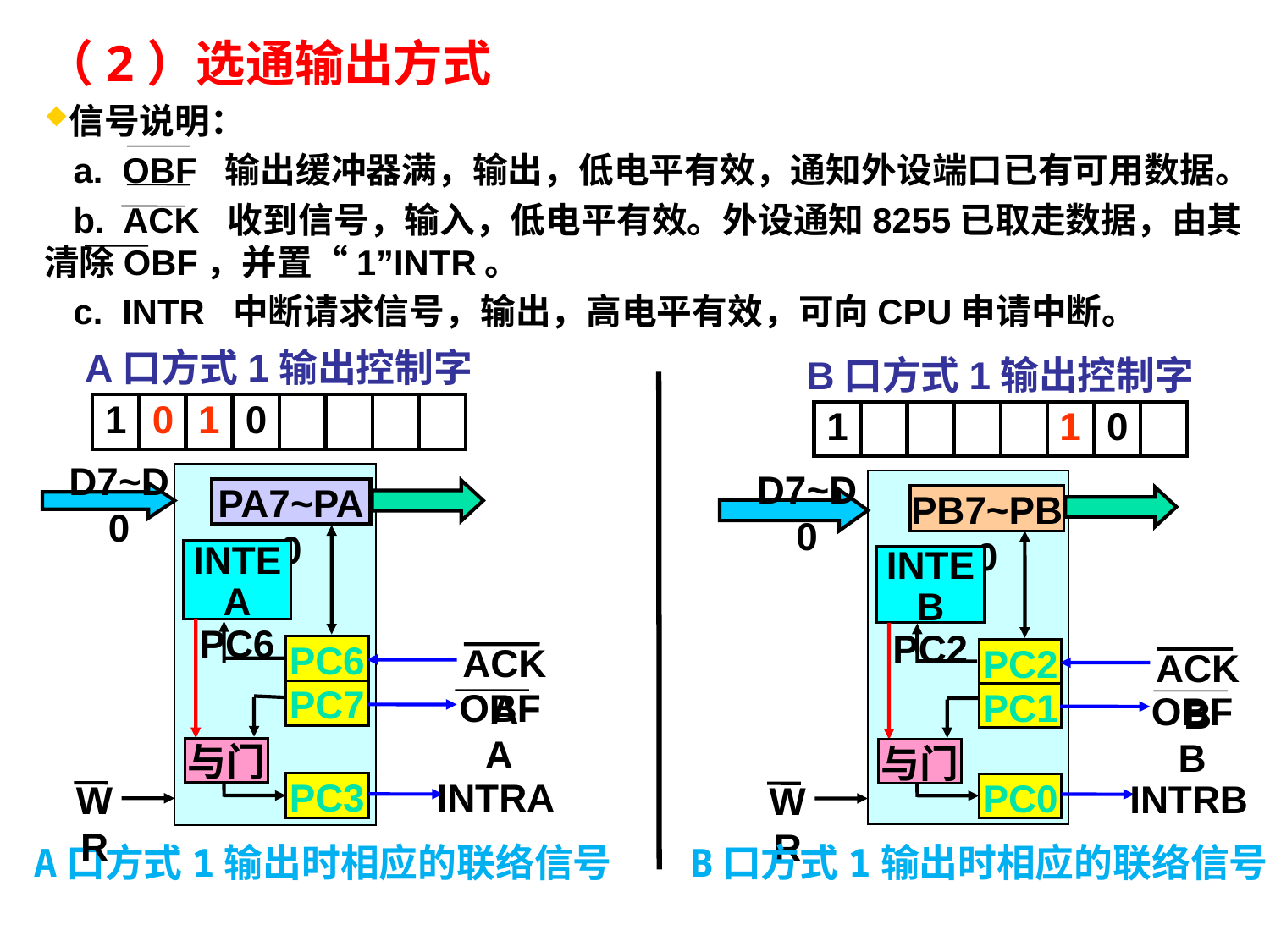

（2）选通输出方式
信号说明：
   a.  OBF  输出缓冲器满，输出，低电平有效，通知外设端口已有可用数据。
   b.  ACK  收到信号，输入，低电平有效。外设通知8255已取走数据，由其清除OBF，并置“1”INTR。
   c.  INTR  中断请求信号，输出，高电平有效，可向CPU申请中断。

A口方式1输出控制字
B口方式1输出控制字
1
0
1
0

1

1
0

D7~D0

PA7~PA0

INTEA
PC6

PC6
ACKA

INTRA
OBFA

PC7

与门
PC3
WR

D7~D0

PB7~PB0

INTEB
PC2

PC2
ACKB

INTRB

PC1
OBFB

与门
PC0
WR

A口方式1输出时相应的联络信号
B口方式1输出时相应的联络信号